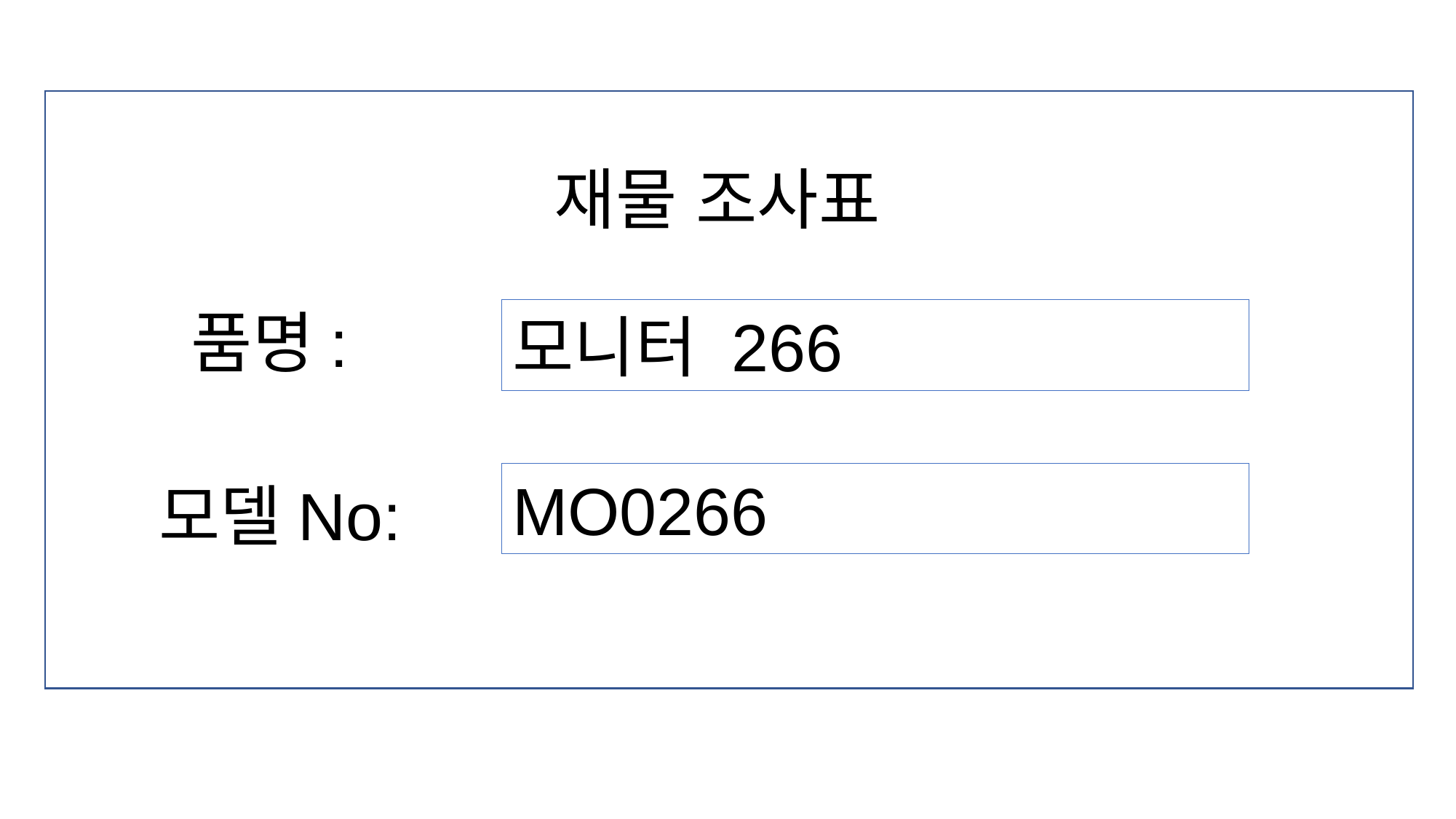

재물 조사표
품명:
모니터 266
MO0266
모델No: